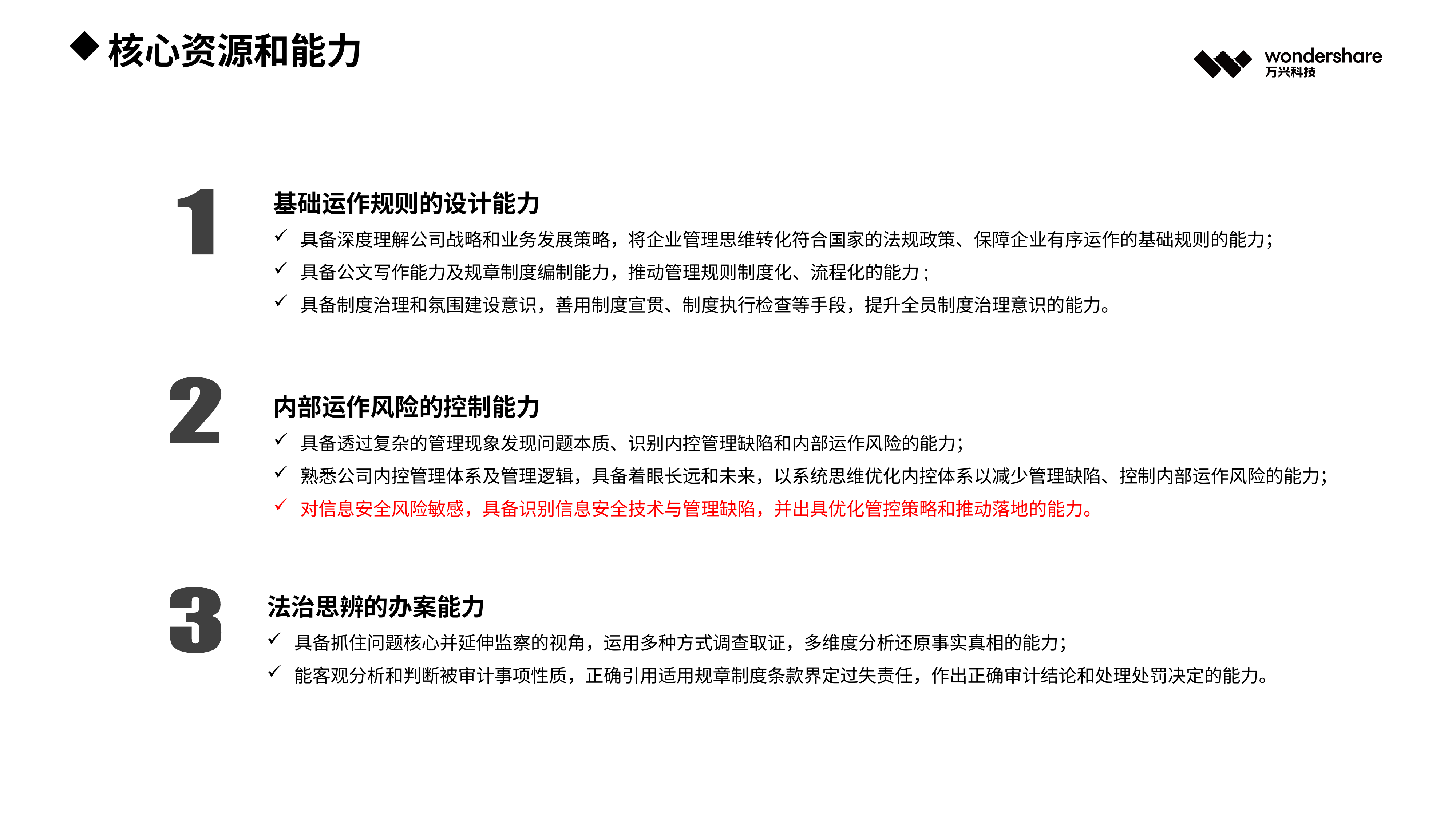

核心资源和能力
基础运作规则的设计能力
具备深度理解公司战略和业务发展策略，将企业管理思维转化符合国家的法规政策、保障企业有序运作的基础规则的能力；
具备公文写作能力及规章制度编制能力，推动管理规则制度化、流程化的能力;
具备制度治理和氛围建设意识，善用制度宣贯、制度执行检查等手段，提升全员制度治理意识的能力。

内部运作风险的控制能力
具备透过复杂的管理现象发现问题本质、识别内控管理缺陷和内部运作风险的能力；
熟悉公司内控管理体系及管理逻辑，具备着眼长远和未来，以系统思维优化内控体系以减少管理缺陷、控制内部运作风险的能力；
对信息安全风险敏感，具备识别信息安全技术与管理缺陷，并出具优化管控策略和推动落地的能力。

法治思辨的办案能力
具备抓住问题核心并延伸监察的视角，运用多种方式调查取证，多维度分析还原事实真相的能力；
能客观分析和判断被审计事项性质，正确引用适用规章制度条款界定过失责任，作出正确审计结论和处理处罚决定的能力。